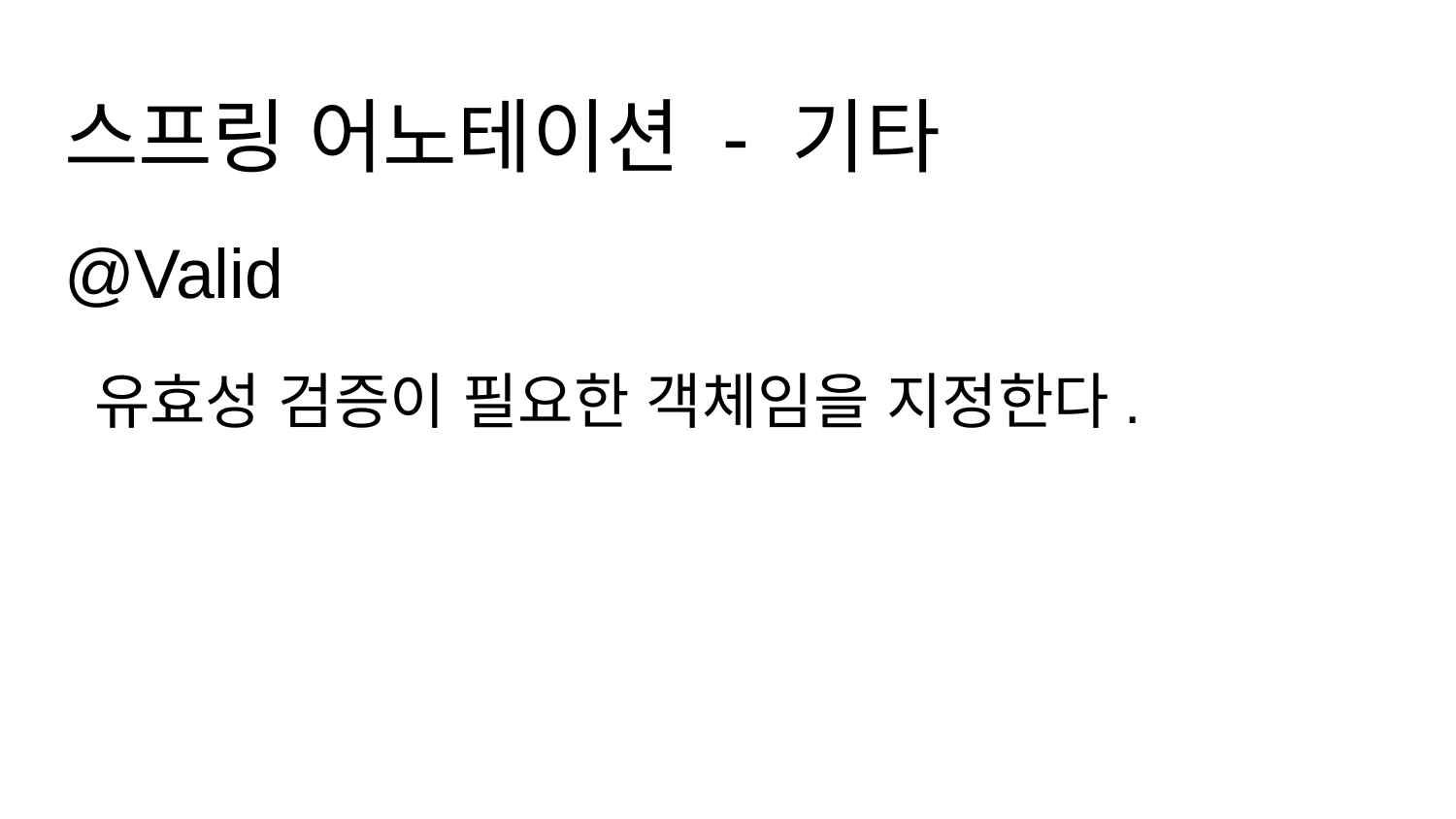

# 스프링 어노테이션 - 기타
@Valid
유효성 검증이 필요한 객체임을 지정한다.